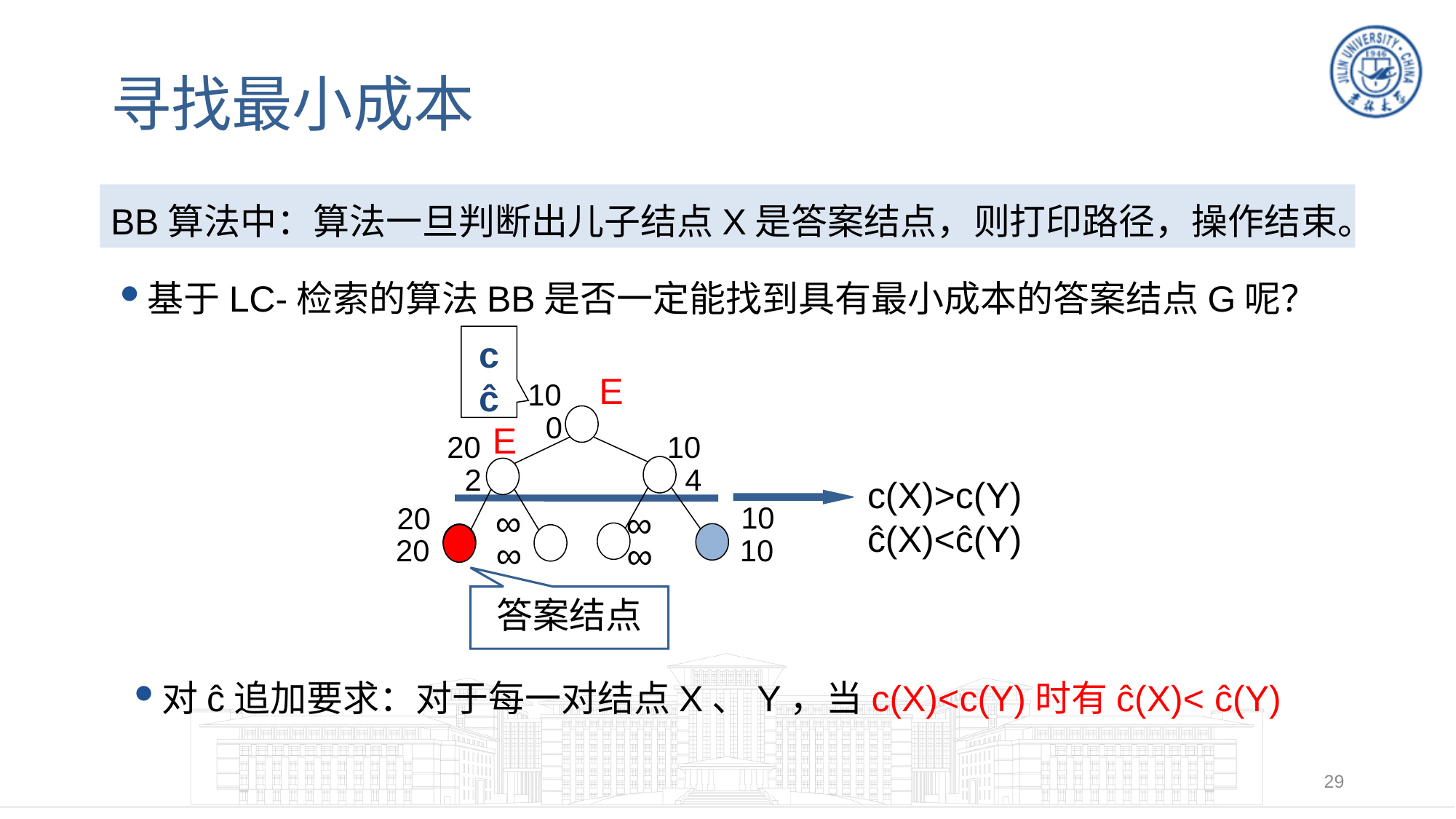

# 寻找最小成本
BB算法中：算法一旦判断出儿子结点X是答案结点，则打印路径，操作结束。
基于LC-检索的算法BB是否一定能找到具有最小成本的答案结点G呢？
c
ĉ
E
10
0

20
10
2
4
10
20
∞
∞
10
∞
20
∞

E
c(X)>c(Y)
ĉ(X)<ĉ(Y)

答案结点
对ĉ追加要求：对于每一对结点X、Y，当c(X)<c(Y)时有ĉ(X)< ĉ(Y)
29